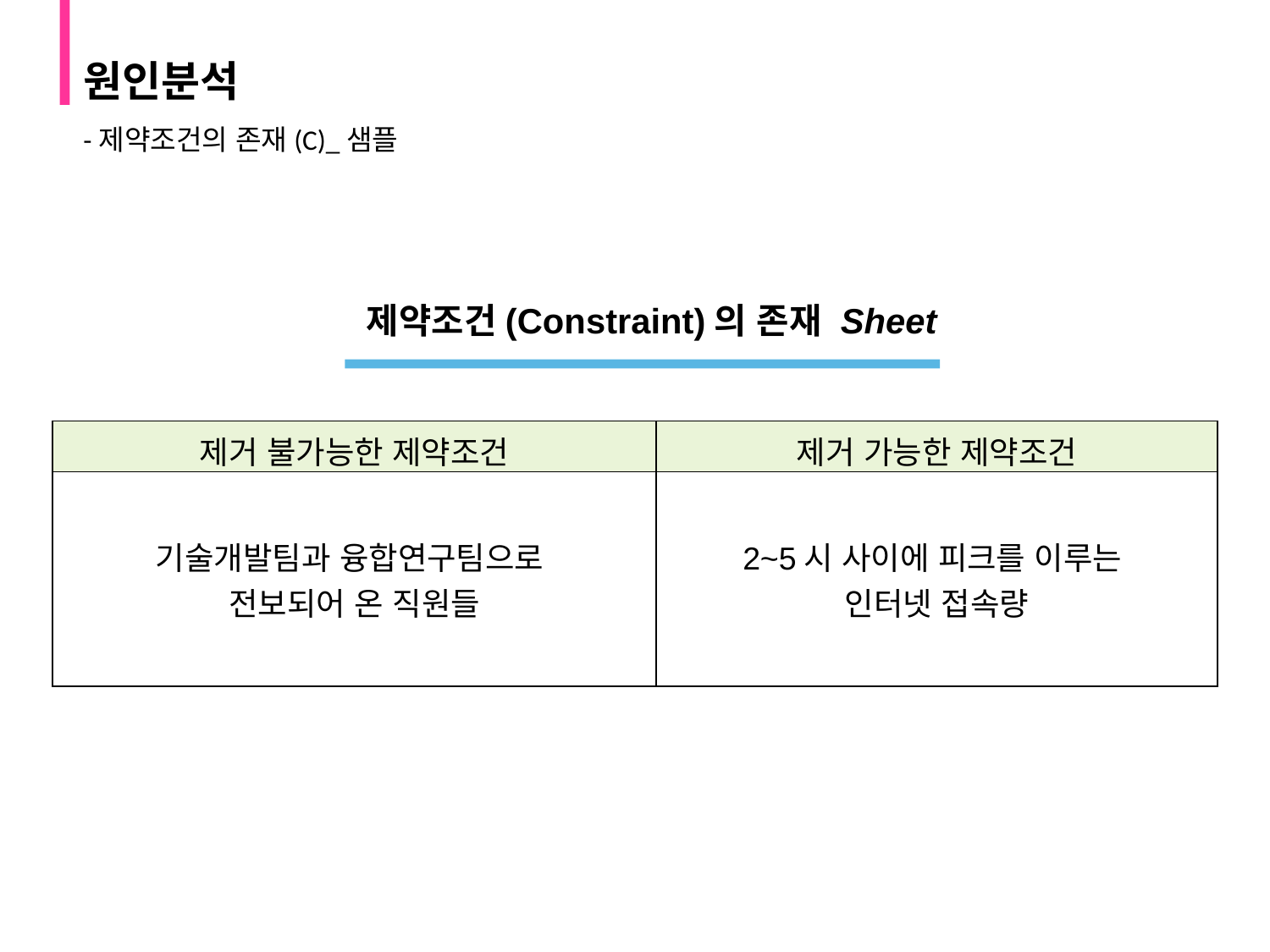

원인분석
-제약조건의 존재(C)_샘플
 제약조건(Constraint)의 존재 Sheet

| 제거 불가능한 제약조건 | 제거 가능한 제약조건 |
| --- | --- |
| 기술개발팀과 융합연구팀으로 전보되어 온 직원들 | 2~5시 사이에 피크를 이루는 인터넷 접속량 |